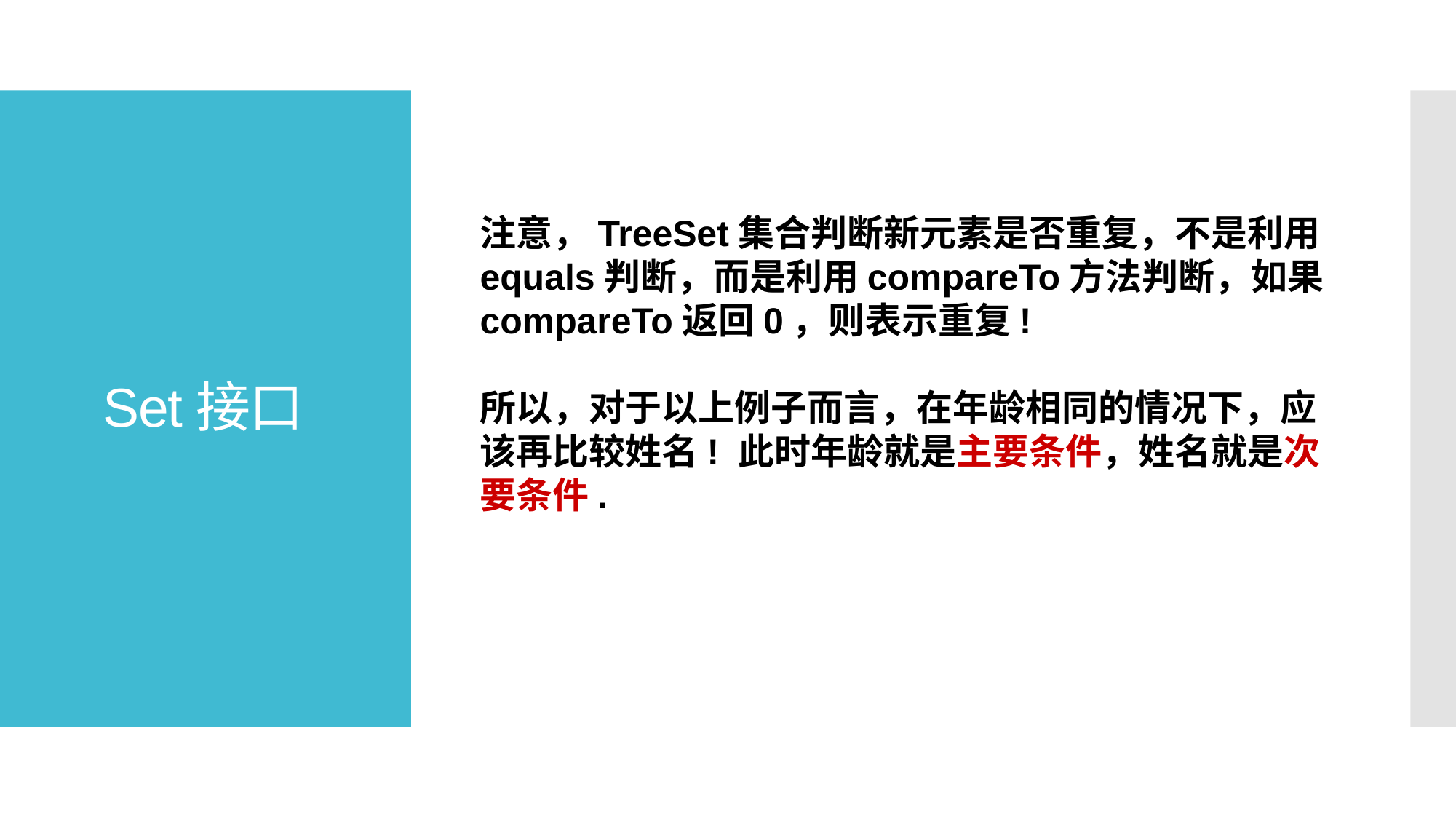

# Set接口
注意，TreeSet集合判断新元素是否重复，不是利用equals判断，而是利用compareTo方法判断，如果compareTo返回0，则表示重复!

所以，对于以上例子而言，在年龄相同的情况下，应该再比较姓名! 此时年龄就是主要条件，姓名就是次要条件.